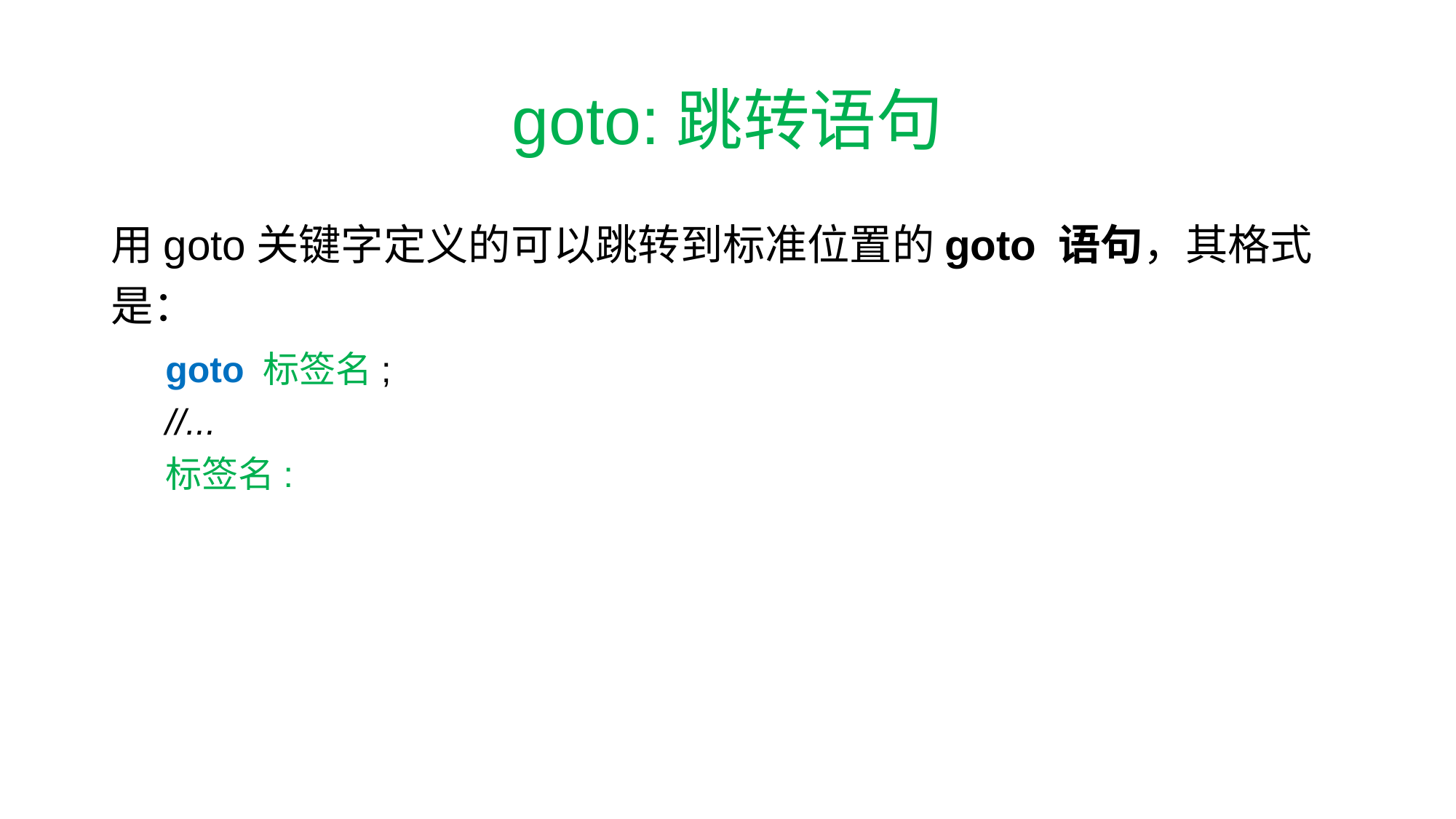

# goto:跳转语句
用goto关键字定义的可以跳转到标准位置的goto 语句，其格式是：
goto 标签名;
//...
标签名: